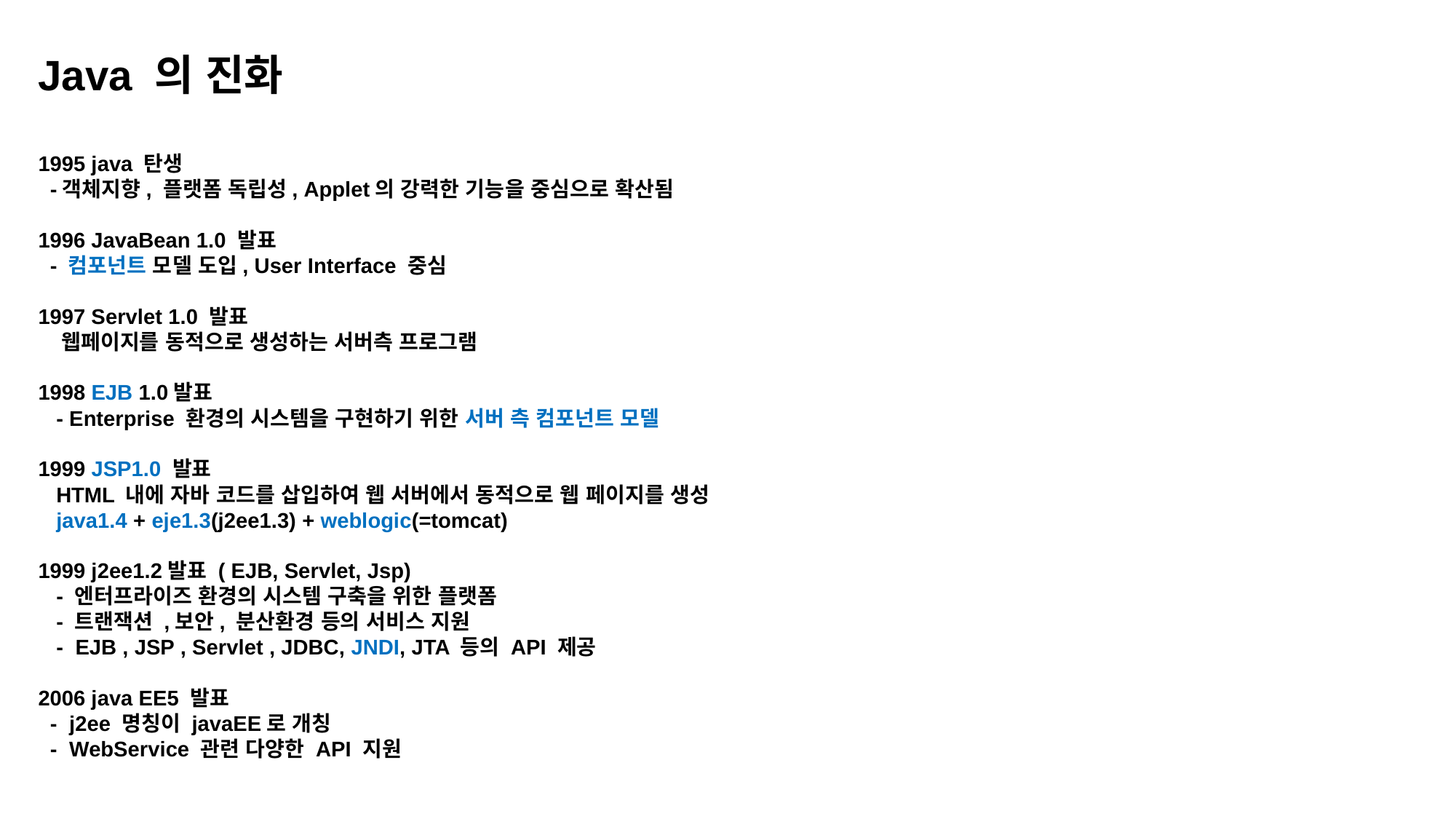

Java 의 진화

1995 java 탄생
  -객체지향, 플랫폼 독립성, Applet의 강력한 기능을 중심으로 확산됨

1996 JavaBean 1.0 발표
  - 컴포넌트 모델 도입, User Interface 중심

1997 Servlet 1.0 발표
   웹페이지를 동적으로 생성하는 서버측 프로그램

1998 EJB 1.0발표
   - Enterprise 환경의 시스템을 구현하기 위한 서버 측 컴포넌트 모델

1999 JSP1.0 발표
   HTML 내에 자바 코드를 삽입하여 웹 서버에서 동적으로 웹 페이지를 생성
   java1.4 + eje1.3(j2ee1.3) + weblogic(=tomcat)

1999 j2ee1.2발표 ( EJB, Servlet, Jsp)
   - 엔터프라이즈 환경의 시스템 구축을 위한 플랫폼
   - 트랜잭션 ,보안, 분산환경 등의 서비스 지원
   -  EJB , JSP , Servlet , JDBC, JNDI, JTA 등의 API 제공

2006 java EE5 발표
  -  j2ee 명칭이 javaEE로 개칭
  -  WebService 관련 다양한 API 지원